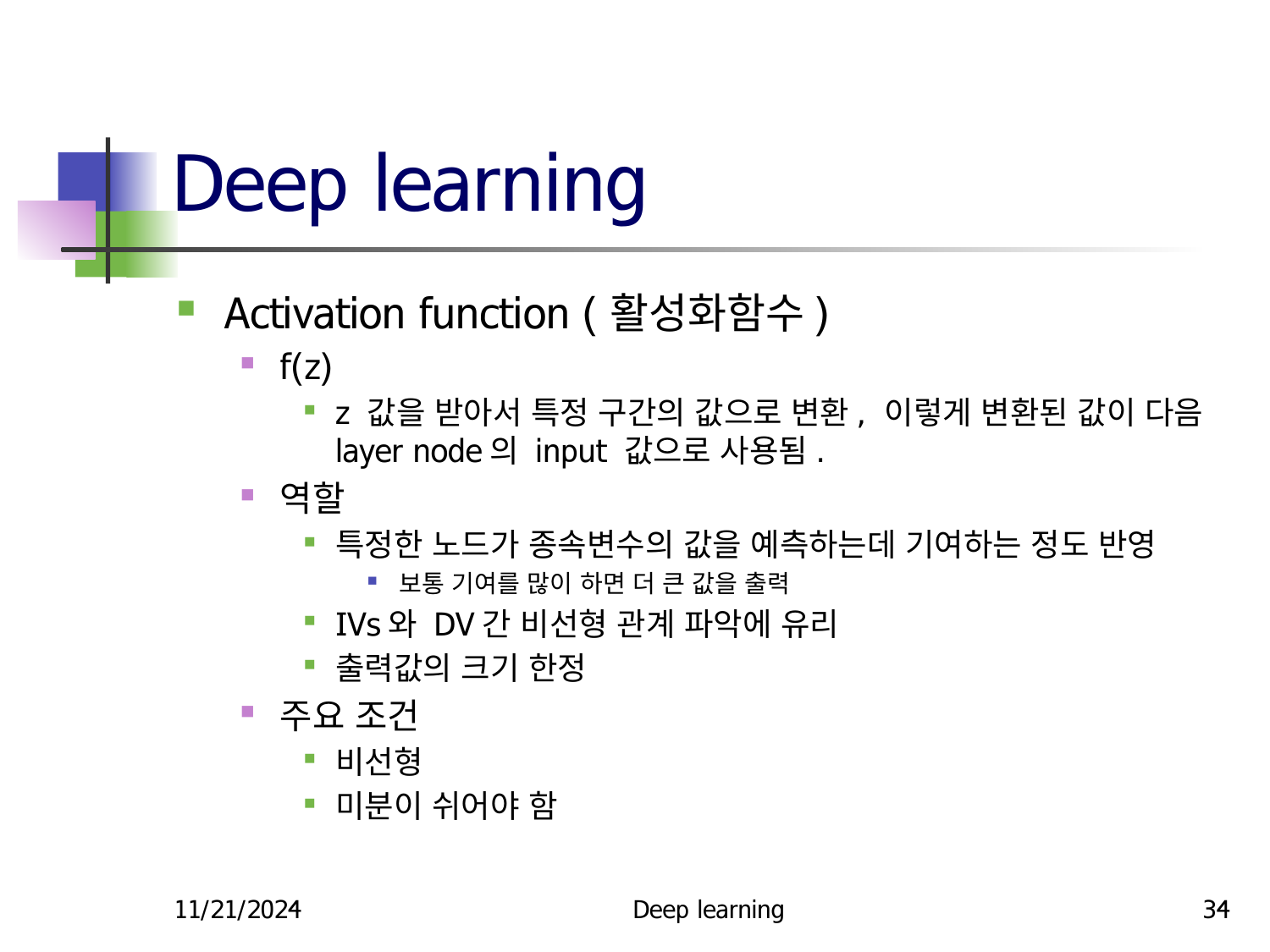

# Deep learning
Activation function (활성화함수)
f(z)
z 값을 받아서 특정 구간의 값으로 변환, 이렇게 변환된 값이 다음 layer node의 input 값으로 사용됨.
역할
특정한 노드가 종속변수의 값을 예측하는데 기여하는 정도 반영
보통 기여를 많이 하면 더 큰 값을 출력
IVs와 DV간 비선형 관계 파악에 유리
출력값의 크기 한정
주요 조건
비선형
미분이 쉬어야 함
11/21/2024
Deep learning
34